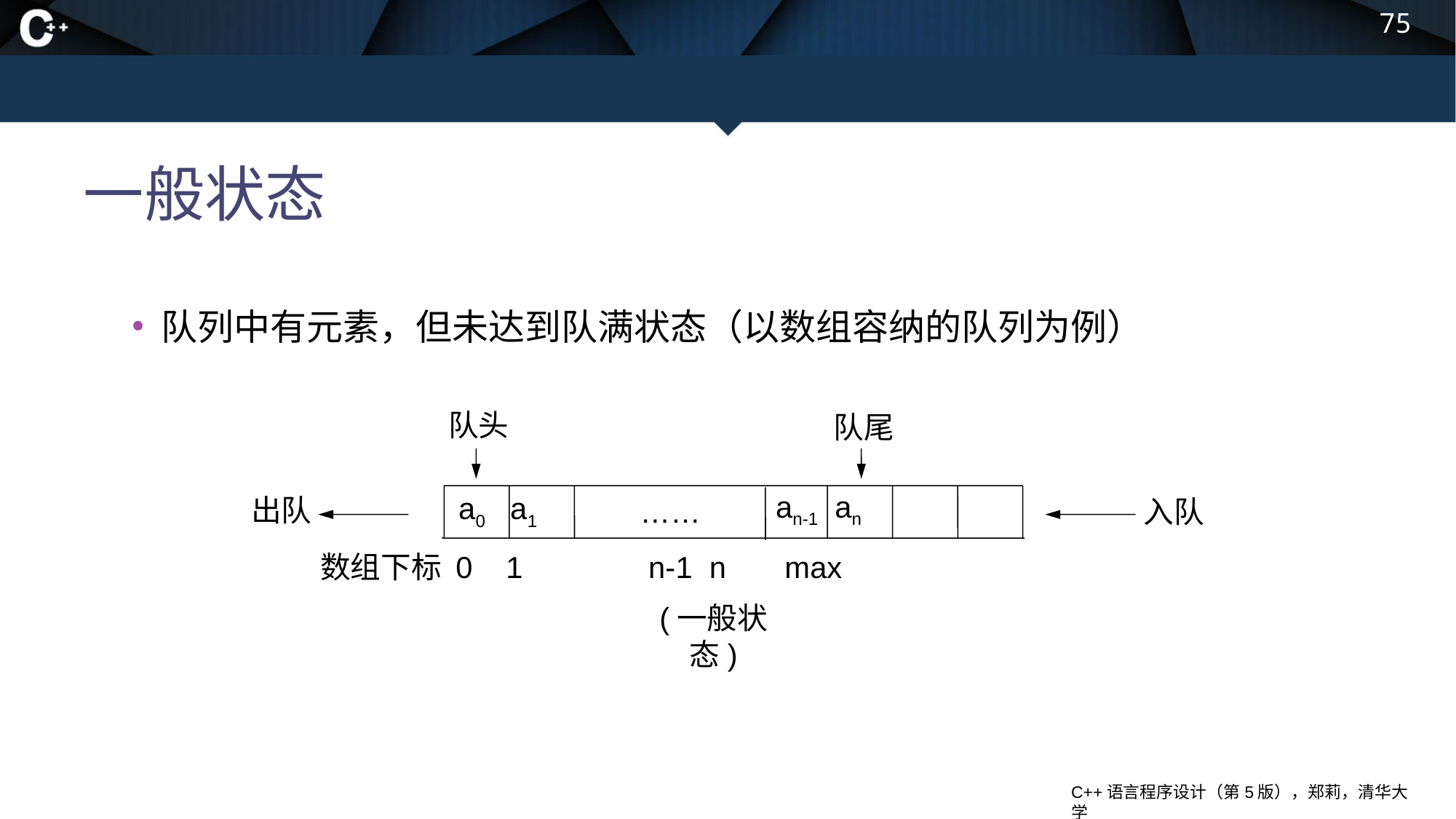

75
# 一般状态
队列中有元素，但未达到队满状态（以数组容纳的队列为例）
队头
队尾

an-1  an
a0   a1
出队

……

入队

数组下标 0    1               n-1  n       max
(一般状态)